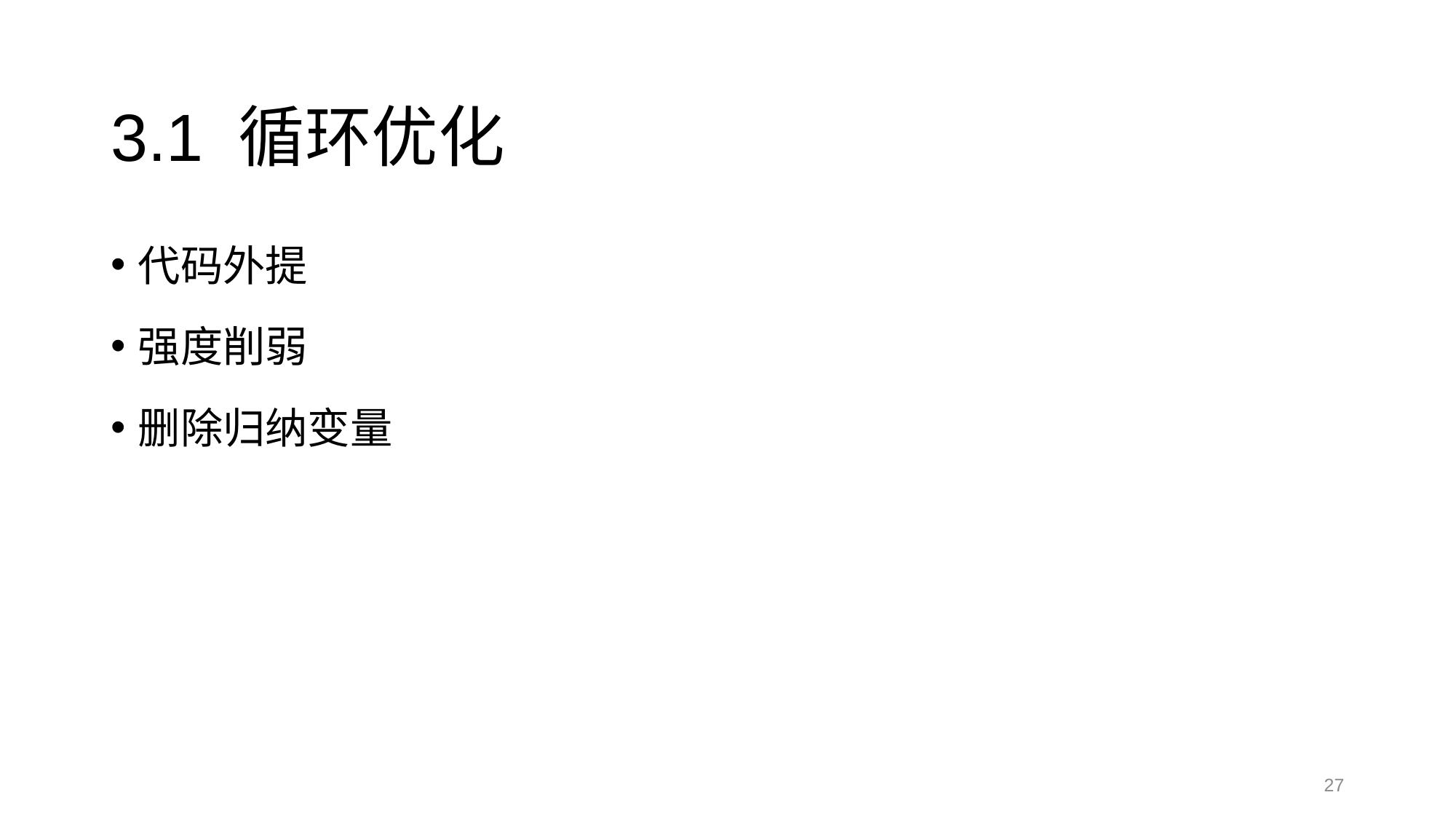

# 3.1 循环优化
代码外提
强度削弱
删除归纳变量

27